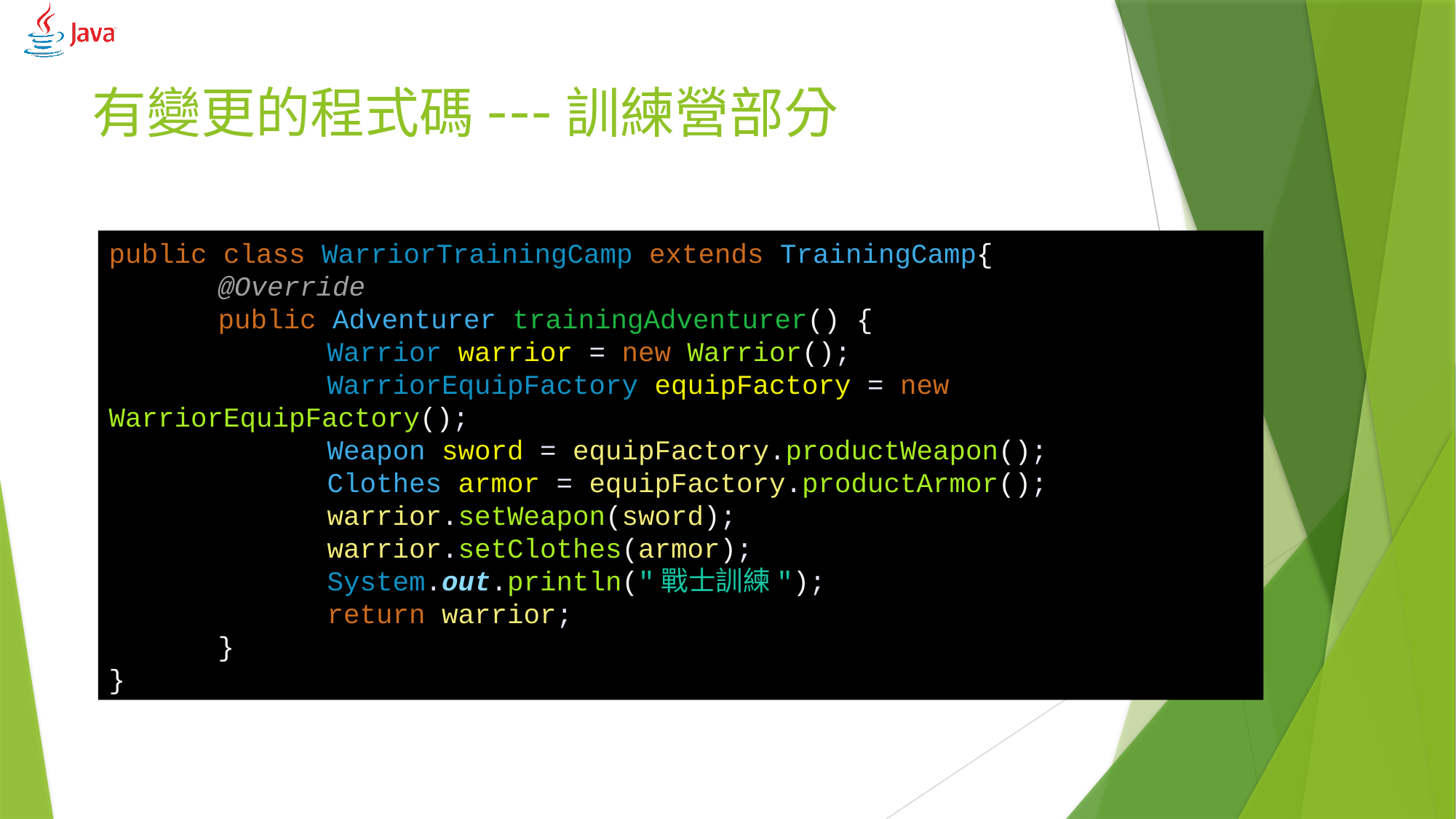

# 有變更的程式碼---訓練營部分
public class WarriorTrainingCamp extends TrainingCamp{
	@Override
	public Adventurer trainingAdventurer() {
		Warrior warrior = new Warrior();
		WarriorEquipFactory equipFactory = new WarriorEquipFactory();
		Weapon sword = equipFactory.productWeapon();
		Clothes armor = equipFactory.productArmor();
		warrior.setWeapon(sword);
		warrior.setClothes(armor);
		System.out.println("戰士訓練");
		return warrior;
	}
}